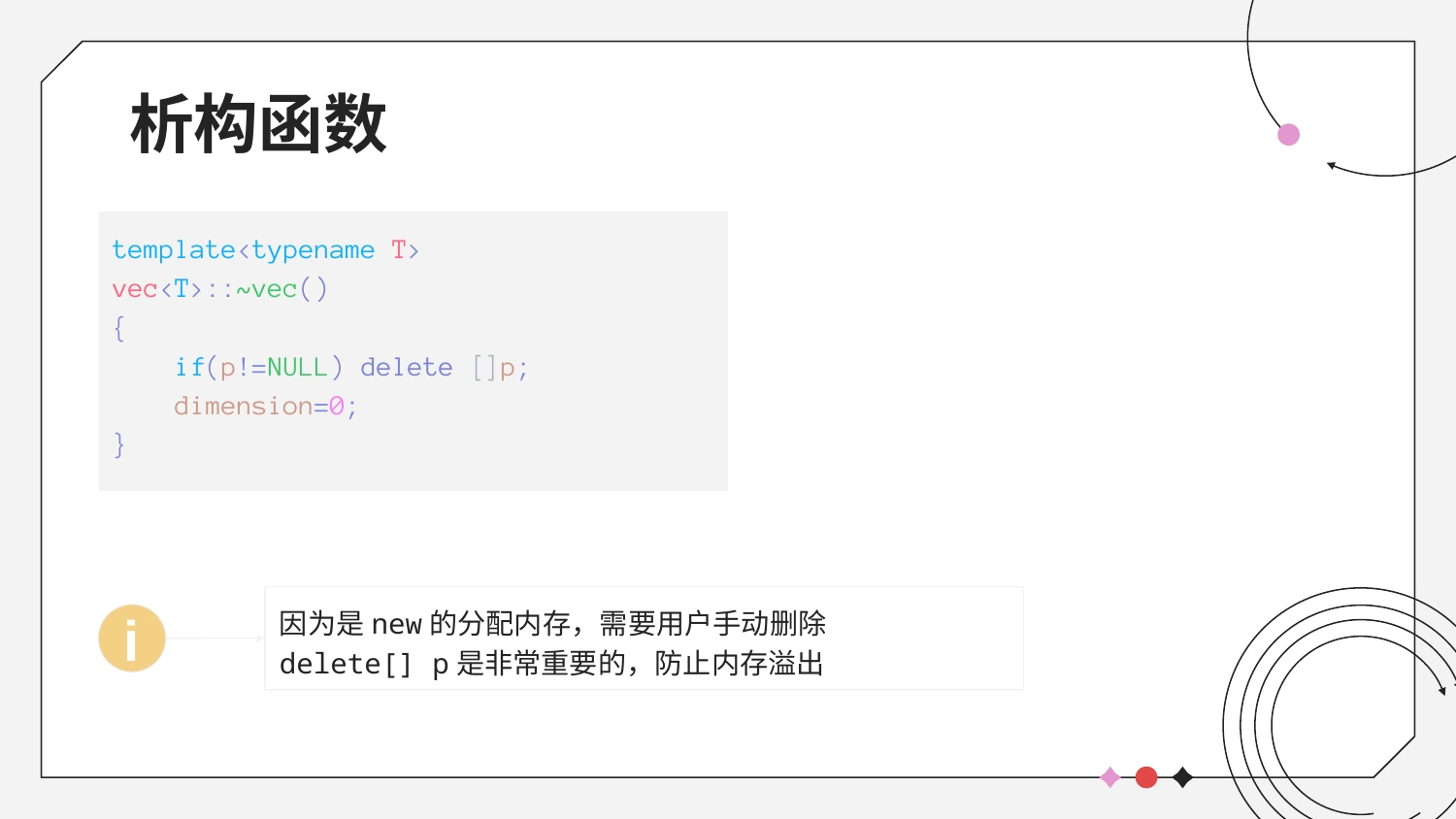

# 析构函数
拷贝构造函数：
template<typename T>
vec<T>::vec(const vec &a)
:dimension(a.dimension)
{
    p=new double[dimension];
    for(int i=0;i<dimension;i++){
        p[i]=a.p[i];
    }
}

构造函数：自定义维度与默认元素初始化
template <typename T>
inline vec<T>::vec(const int &length, const T &x)
:dimension(length)
{
    if(length<0||length>100){
        throw "Error Dimension number!";
    }
    p=new T[dimension];
    for(int i=0;i<dimension;i++) p[i]=x;
}
template<typename T>
vec<T>::~vec()
{
    if(p!=NULL) delete []p;
    dimension=0;
}
因为是new的分配内存，需要用户手动删除
delete[] p是非常重要的，防止内存溢出

i